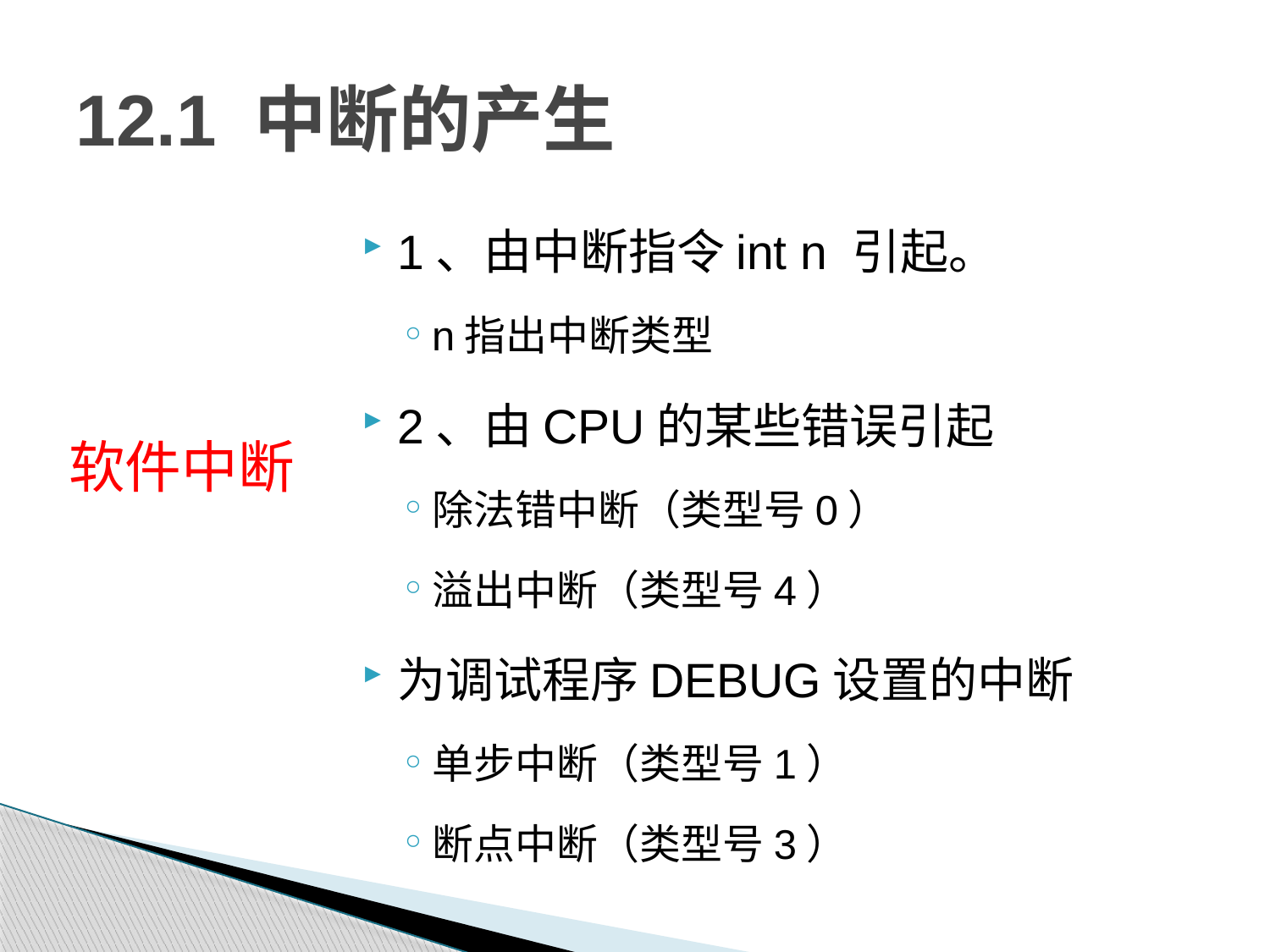

# 12.1 中断的产生
1、由中断指令int n 引起。
n指出中断类型
2、由CPU的某些错误引起
除法错中断（类型号0）
溢出中断（类型号4）
为调试程序DEBUG设置的中断
单步中断（类型号1）
断点中断（类型号3）

软件中断